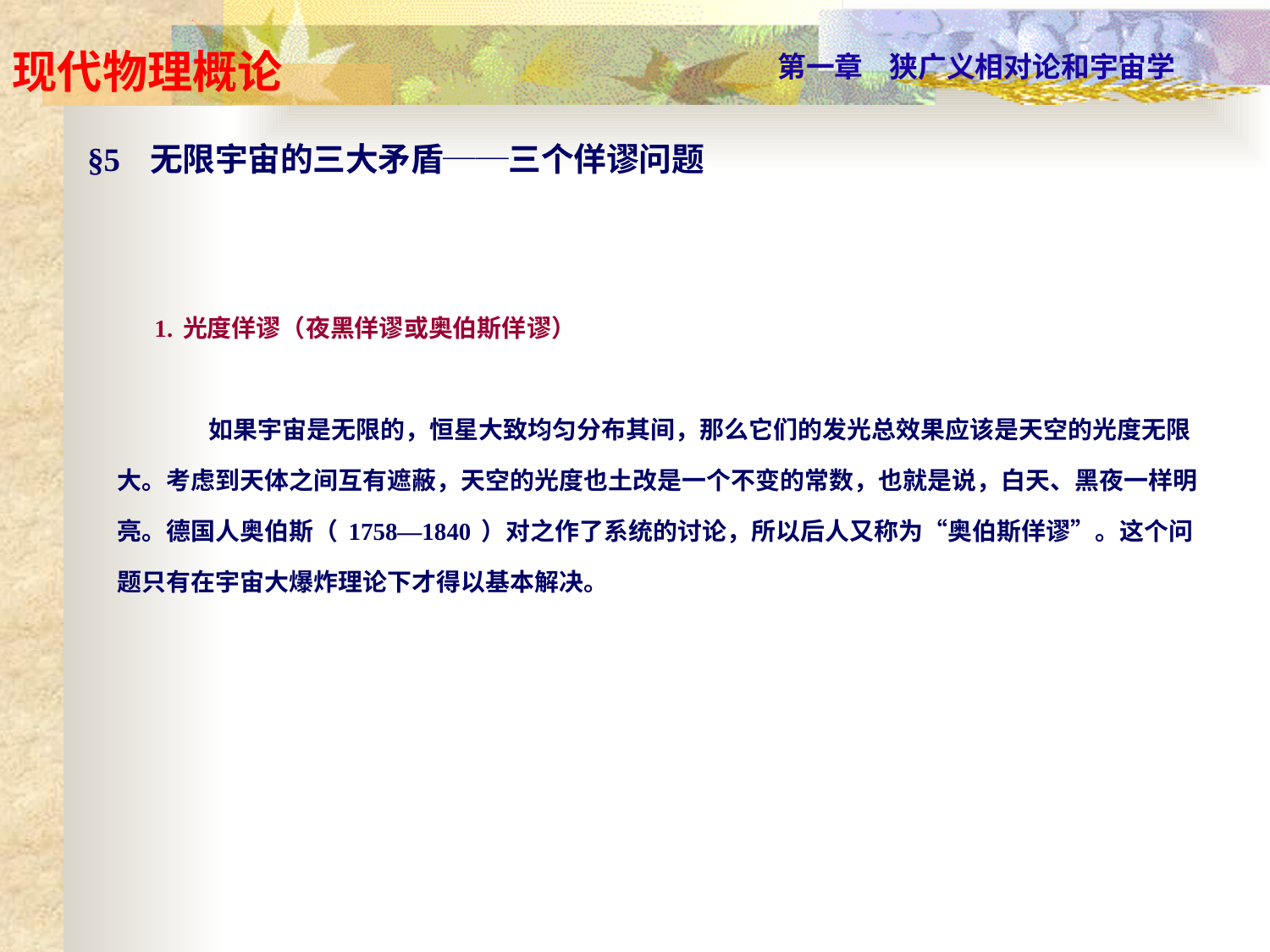

§5  无限宇宙的三大矛盾──三个佯谬问题
1.光度佯谬（夜黑佯谬或奥伯斯佯谬）

        如果宇宙是无限的，恒星大致均匀分布其间，那么它们的发光总效果应该是天空的光度无限大。考虑到天体之间互有遮蔽，天空的光度也土改是一个不变的常数，也就是说，白天、黑夜一样明亮。德国人奥伯斯（1758—1840）对之作了系统的讨论，所以后人又称为“奥伯斯佯谬”。这个问题只有在宇宙大爆炸理论下才得以基本解决。